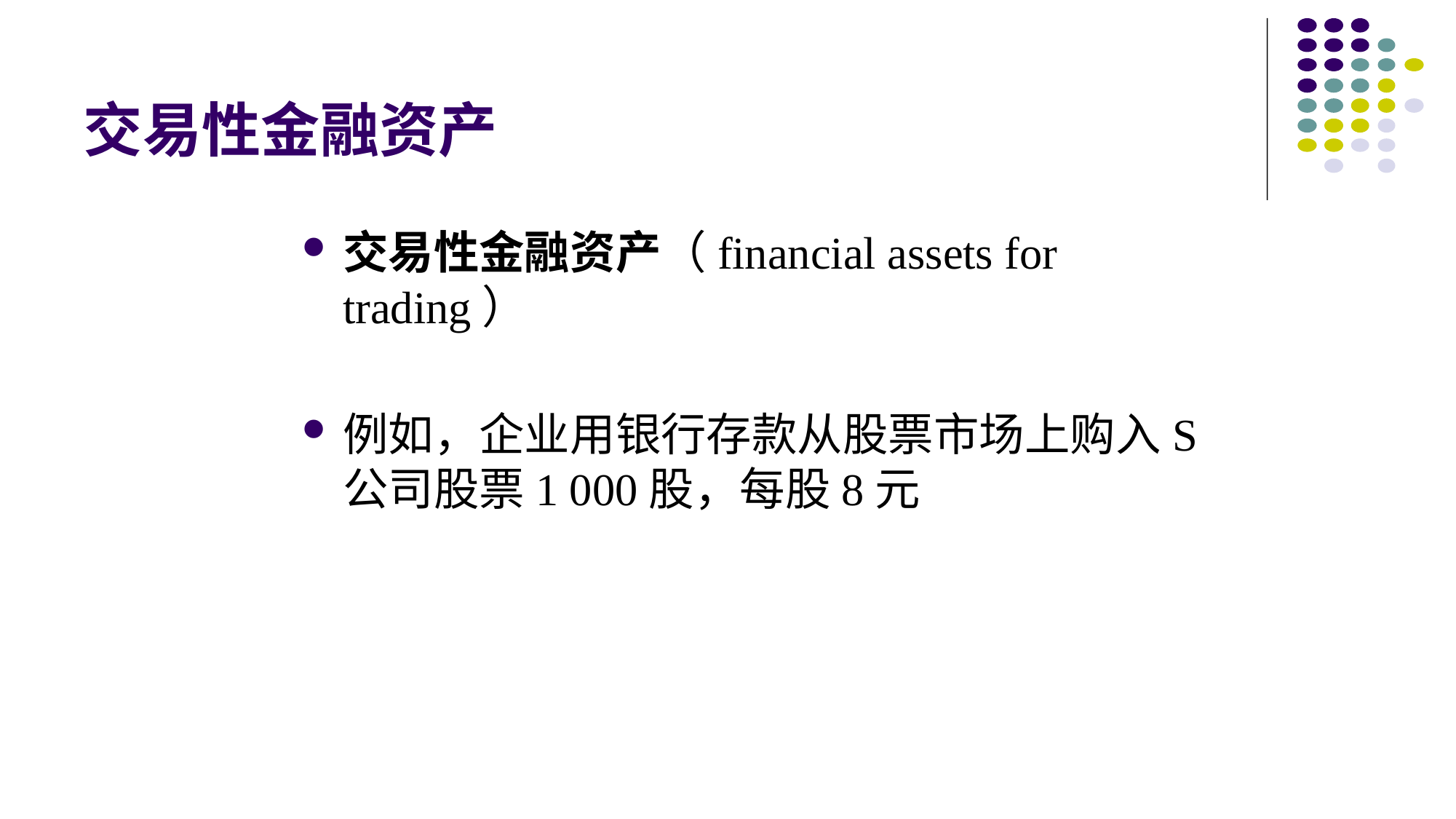

# 交易性金融资产
交易性金融资产（financial assets for trading）

例如，企业用银行存款从股票市场上购入S公司股票1 000股，每股8元